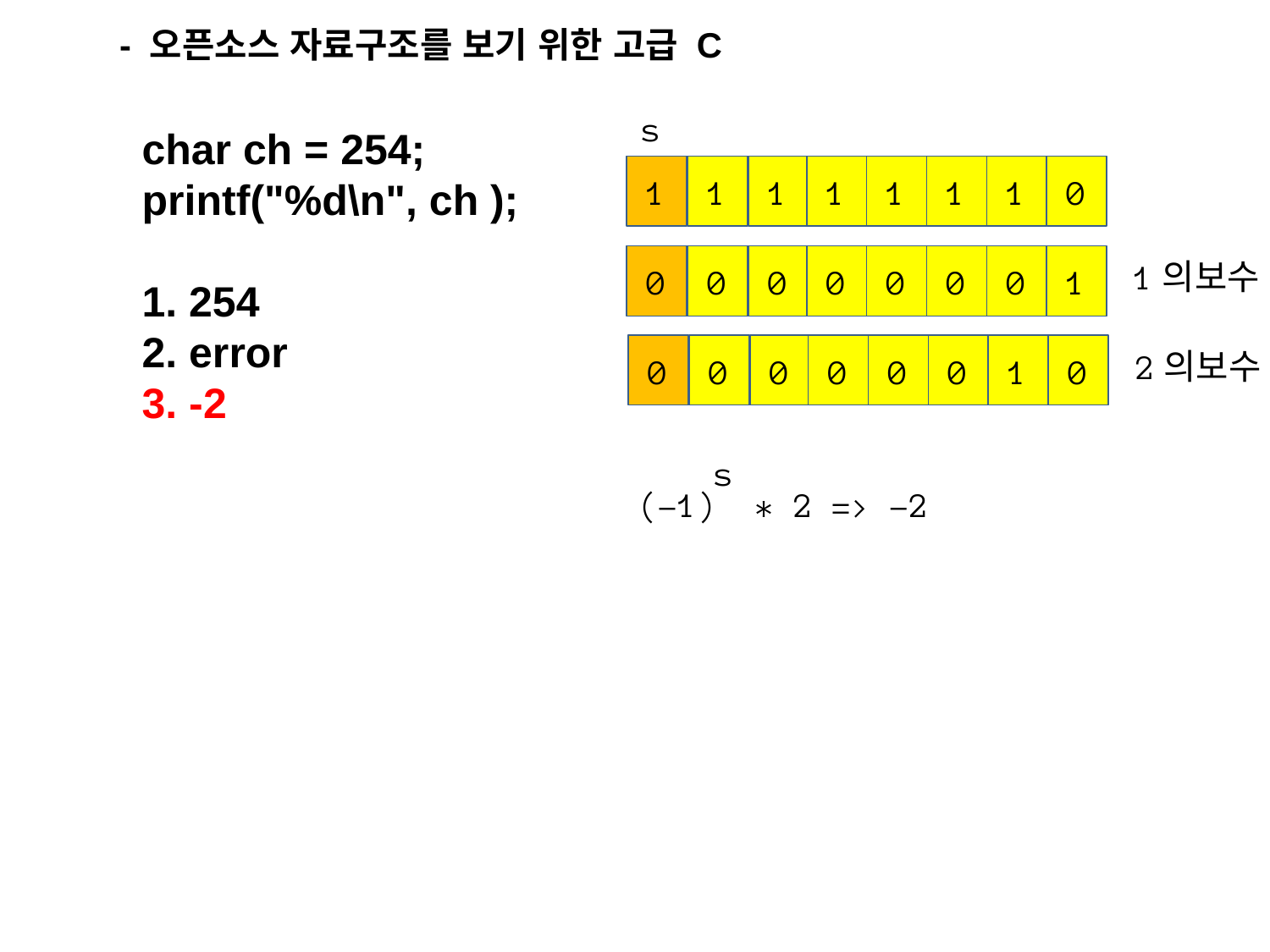

- 오픈소스 자료구조를 보기 위한 고급 C
s
char ch = 254;
printf("%d\n", ch );

1. 254
2. error
3. -2
1
1
1
1
1
1
1
0
0
0
0
0
0
0
0
1
1의보수
0
0
0
0
0
0
1
0
2의보수
s
(-1)  * 2 => -2